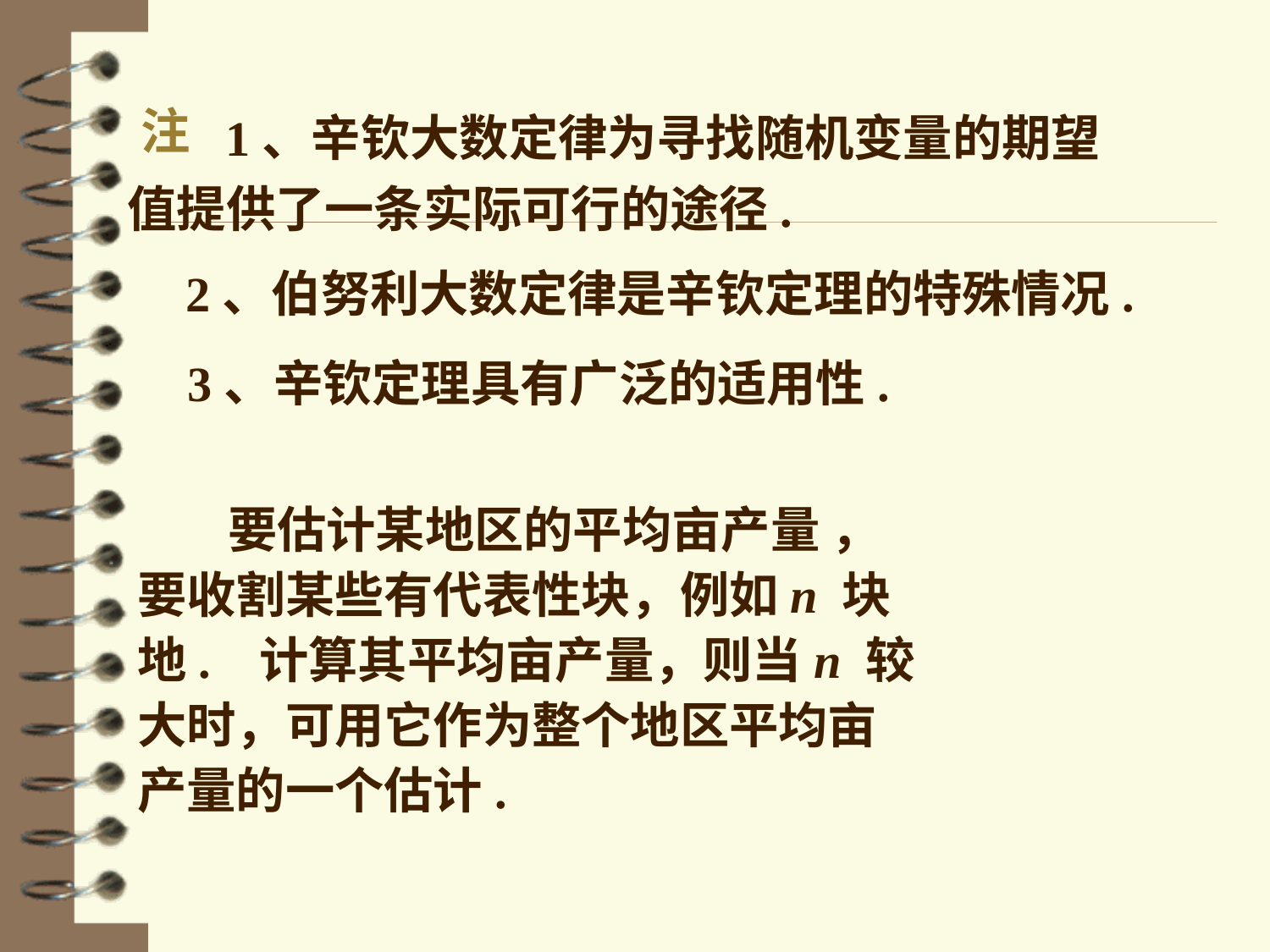

1、辛钦大数定律为寻找随机变量的期望值提供了一条实际可行的途径.
注
2、伯努利大数定律是辛钦定理的特殊情况.
3、辛钦定理具有广泛的适用性.
       要估计某地区的平均亩产量 ，
要收割某些有代表性块，例如n 块
地.   计算其平均亩产量，则当n 较
大时，可用它作为整个地区平均亩
产量的一个估计.